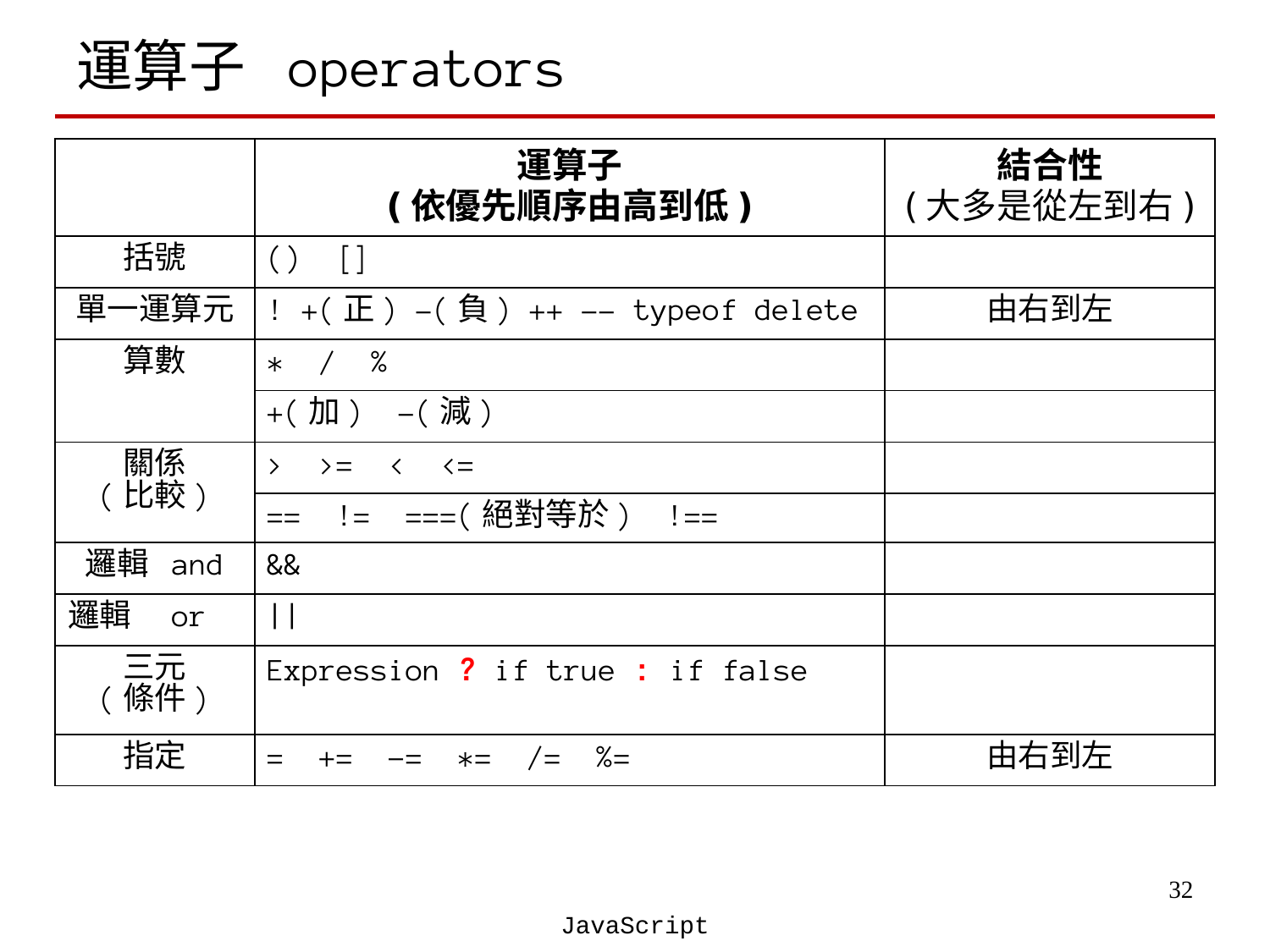

# 運算子 operators
|  | 運算子 (依優先順序由高到低) | 結合性 (大多是從左到右) |
| --- | --- | --- |
| 括號 | () [] |  |
| 單一運算元 | ! +(正) -(負) ++ -- typeof delete | 由右到左 |
| 算數 | \* / % |  |
|  | +(加) -(減) |  |
| 關係 (比較) | > >= < <= |  |
|  | == != ===(絕對等於) !== |  |
| 邏輯 and | && |  |
| 邏輯 or | || |  |
| 三元 (條件) | Expression ? if true : if false |  |
| 指定 | = += -= \*= /= %= | 由右到左 |
32
JavaScript